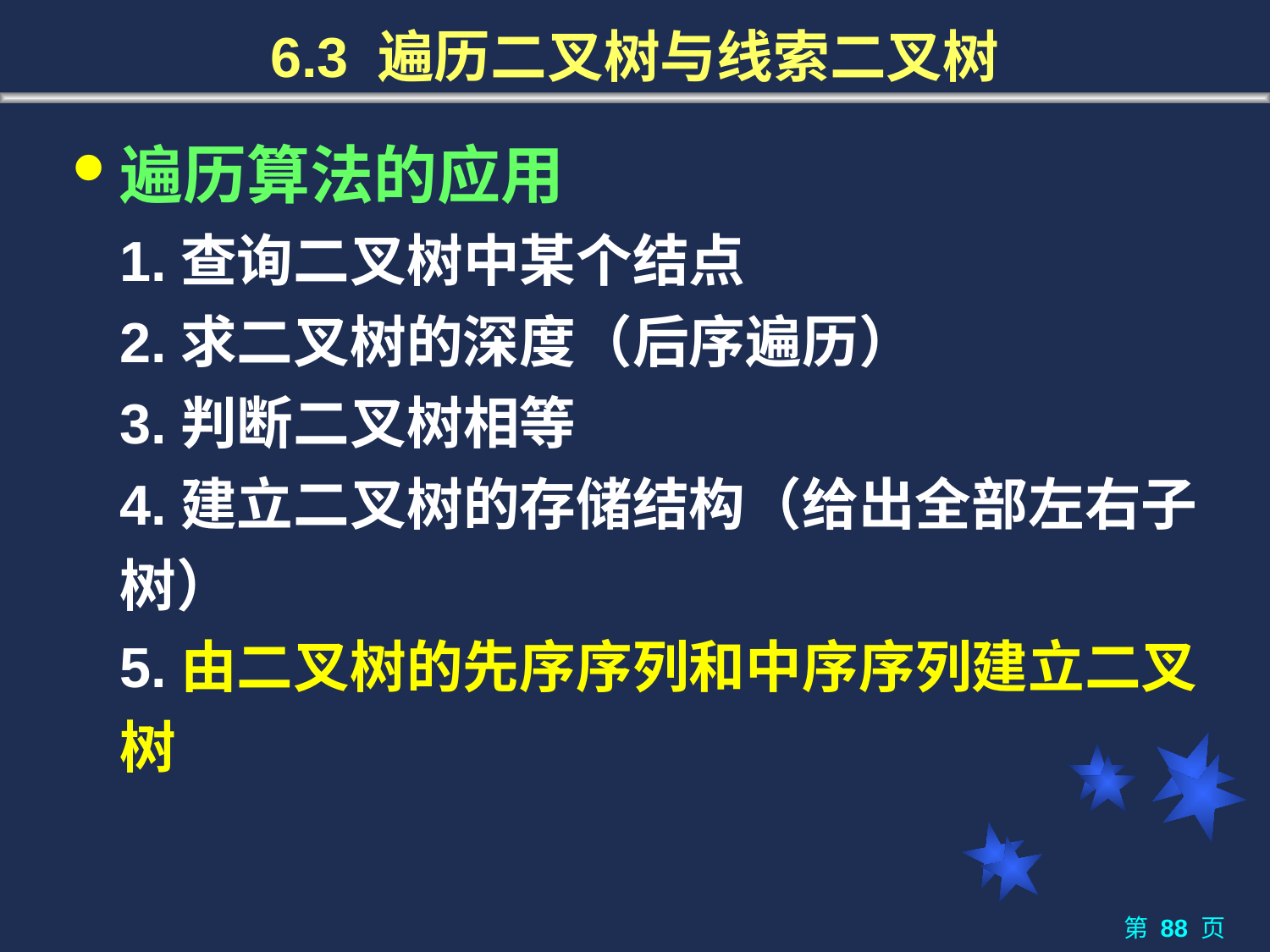

# 6.3 遍历二叉树与线索二叉树
遍历算法的应用
	1.查询二叉树中某个结点
	2.求二叉树的深度（后序遍历）
	3.判断二叉树相等
	4.建立二叉树的存储结构（给出全部左右子树）
	5.由二叉树的先序序列和中序序列建立二叉树
第 88 页